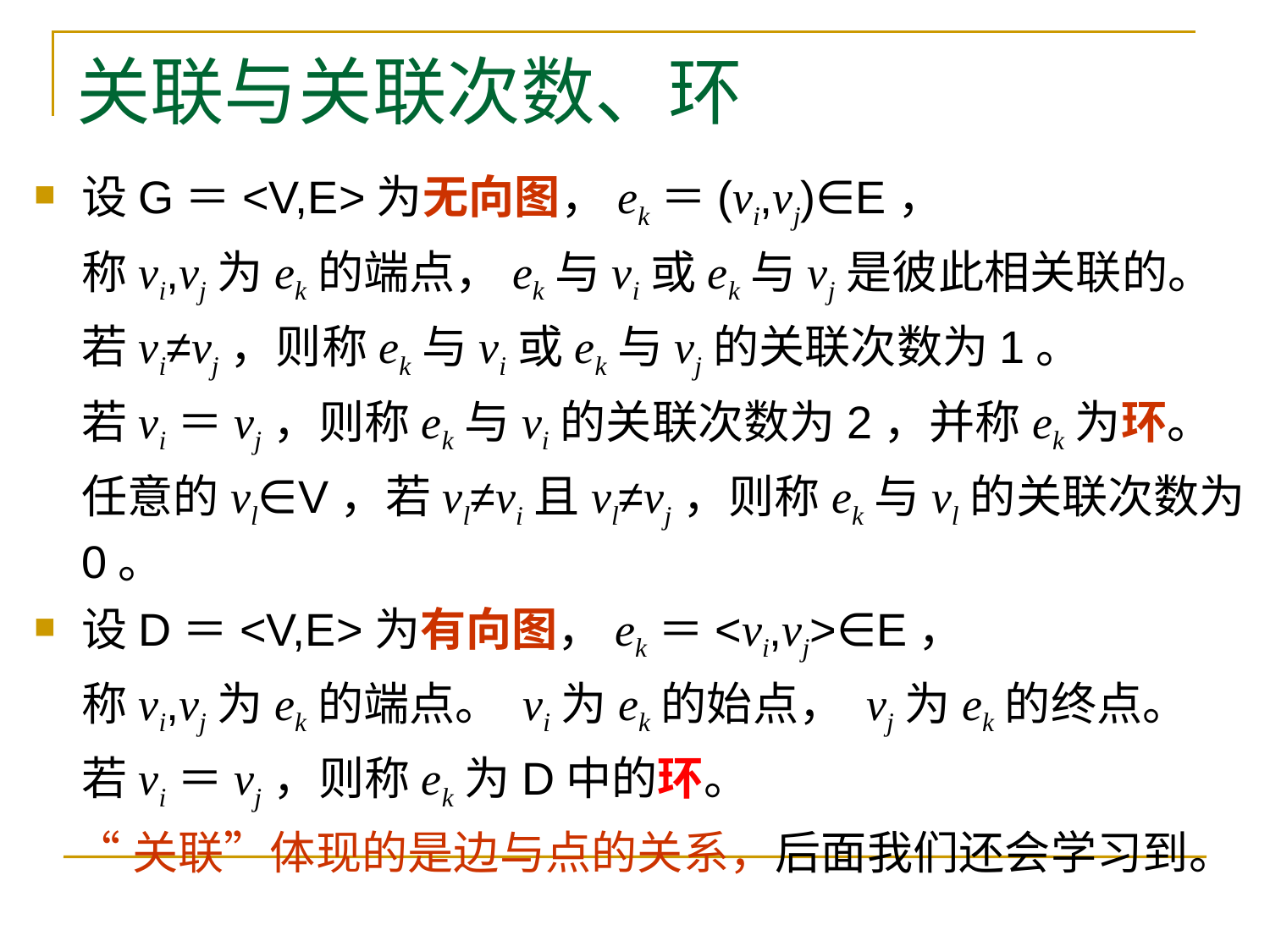

关联与关联次数、环
设G＝<V,E>为无向图，ek＝(vi,vj)∈E，
	称vi,vj为ek的端点，ek与vi或ek与vj是彼此相关联的。
	若vi≠vj，则称ek与vi或ek与vj的关联次数为1。
	若vi＝vj，则称ek与vi的关联次数为2，并称ek为环。
	任意的vl∈V，若vl≠vi且vl≠vj，则称ek与vl的关联次数为0。
设D＝<V,E>为有向图，ek＝<vi,vj>∈E，
	称vi,vj为ek的端点。 vi为ek的始点， vj为ek的终点。
	若vi＝vj，则称ek为D中的环。
    “关联”体现的是边与点的关系，后面我们还会学习到。